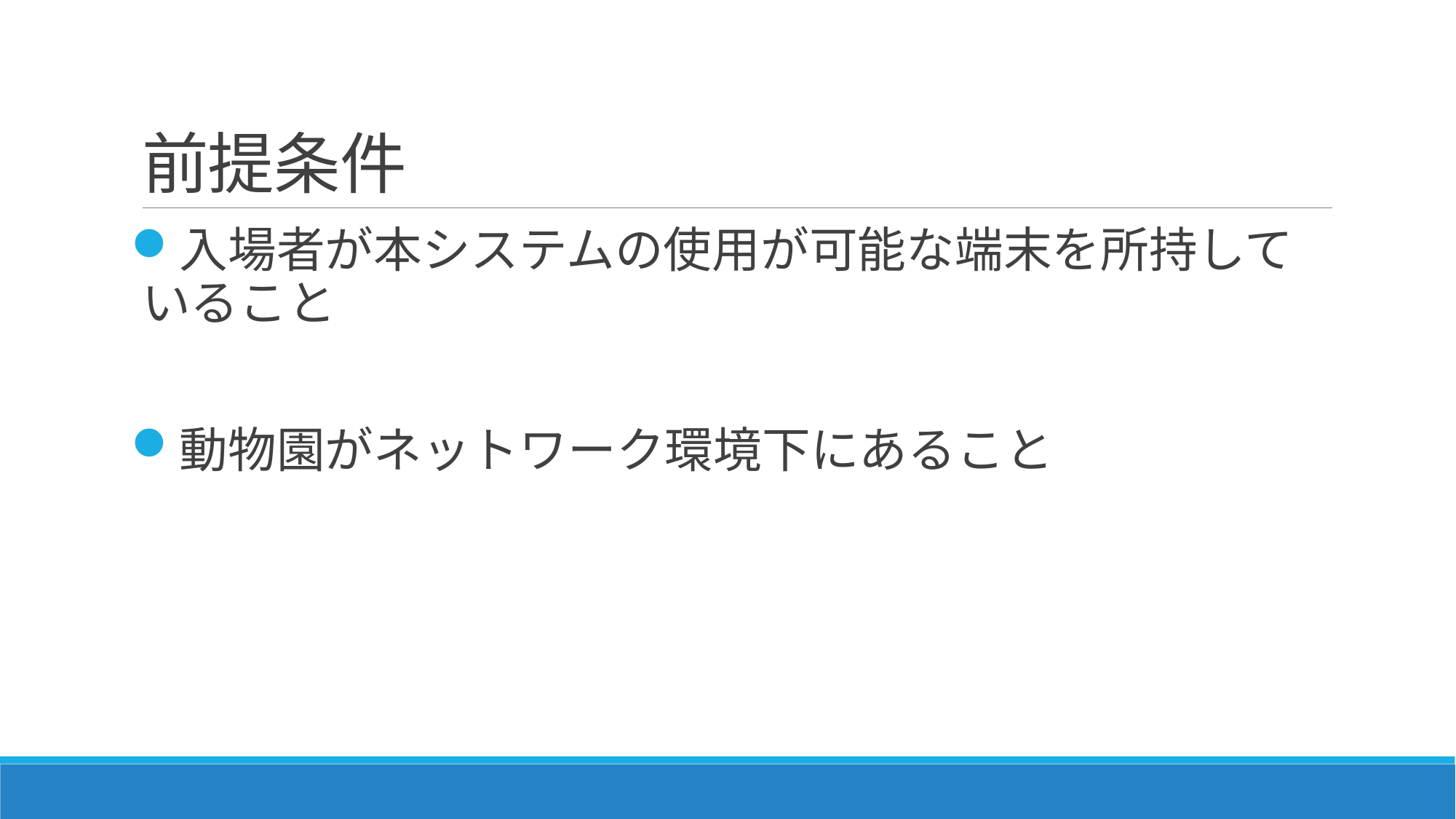

# 前提条件
入場者が本システムの使用が可能な端末を所持していること

動物園がネットワーク環境下にあること